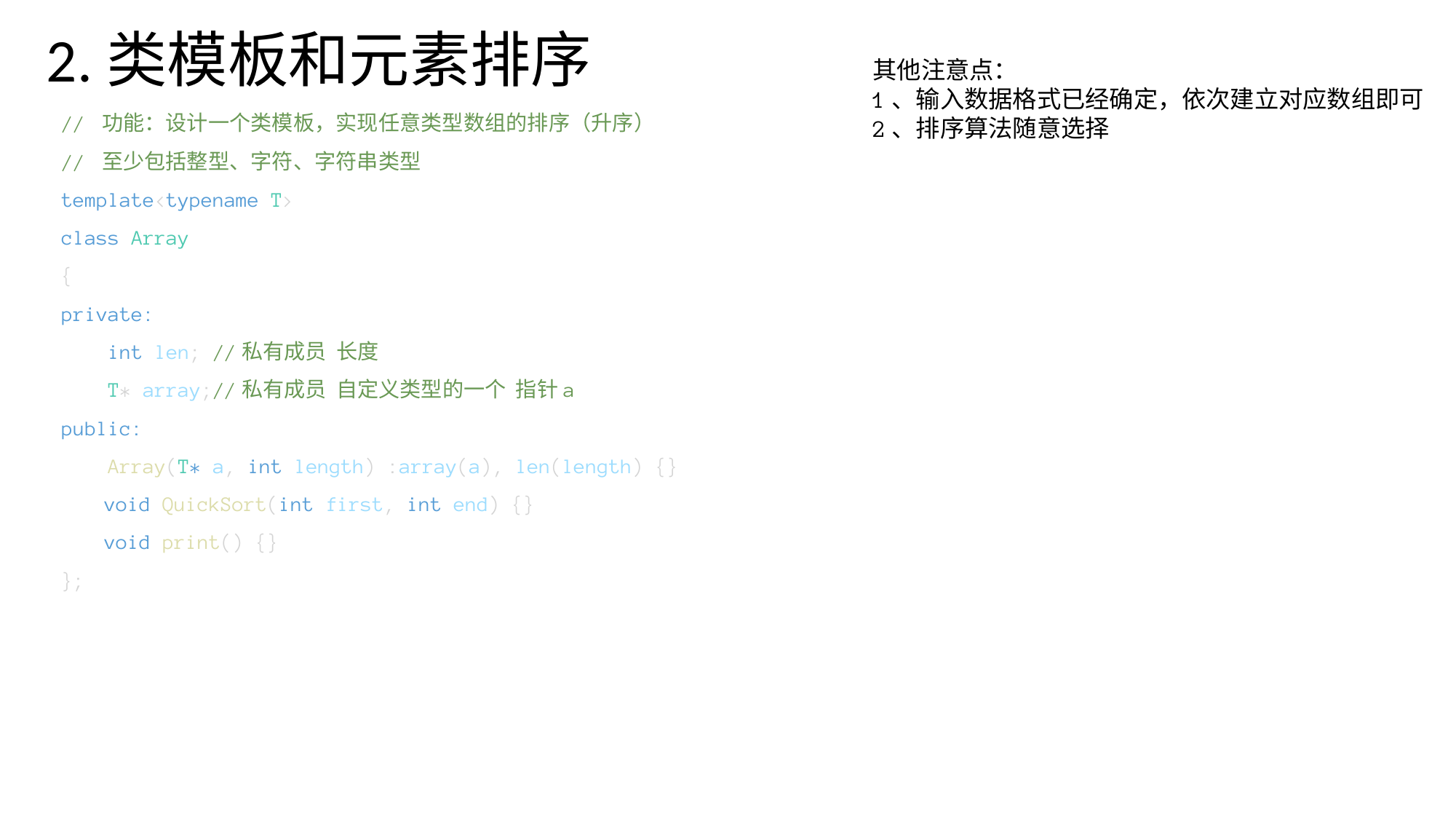

# 2.类模板和元素排序
其他注意点：
1、输入数据格式已经确定，依次建立对应数组即可
2、排序算法随意选择
// 功能：设计一个类模板，实现任意类型数组的排序（升序）
// 至少包括整型、字符、字符串类型
template<typename T>
class Array
{
private:
    int len; //私有成员  长度
    T* array;//私有成员  自定义类型的一个  指针a
public:
    Array(T* a, int length) :array(a), len(length) {}
     void QuickSort(int first, int end) {}
     void print() {}
};